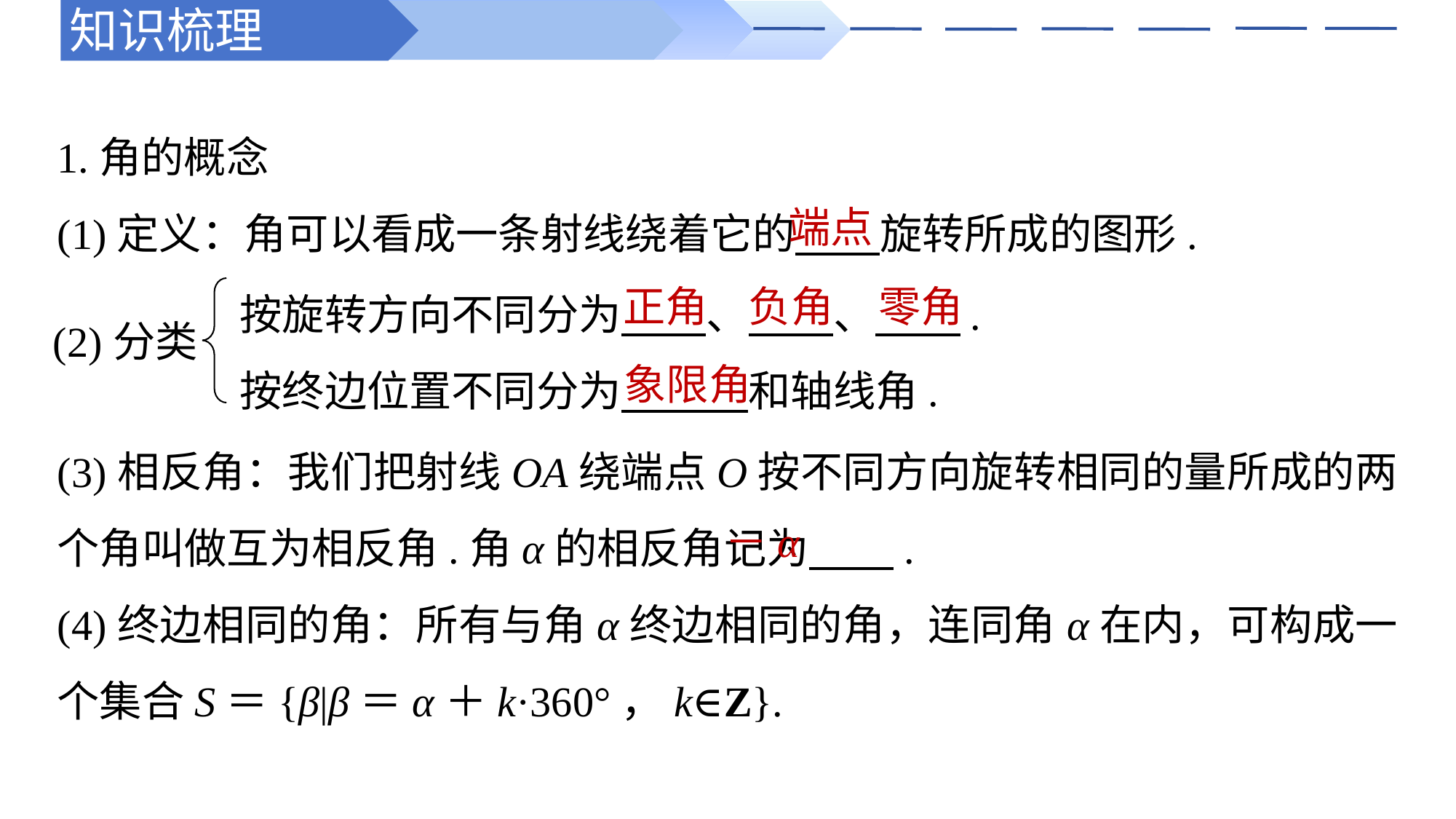

知识梳理

1.角的概念
(1)定义：角可以看成一条射线绕着它的　　旋转所成的图形.
端点
按旋转方向不同分为　　、　　、　　.
按终边位置不同分为　　　和轴线角.
正角
负角
零角

(2)分类
象限角
(3)相反角：我们把射线OA绕端点O按不同方向旋转相同的量所成的两个角叫做互为相反角.角α的相反角记为　　.
(4)终边相同的角：所有与角α终边相同的角，连同角α在内，可构成一个集合S＝{β|β＝α＋k·360°，k∈Z}.
－α